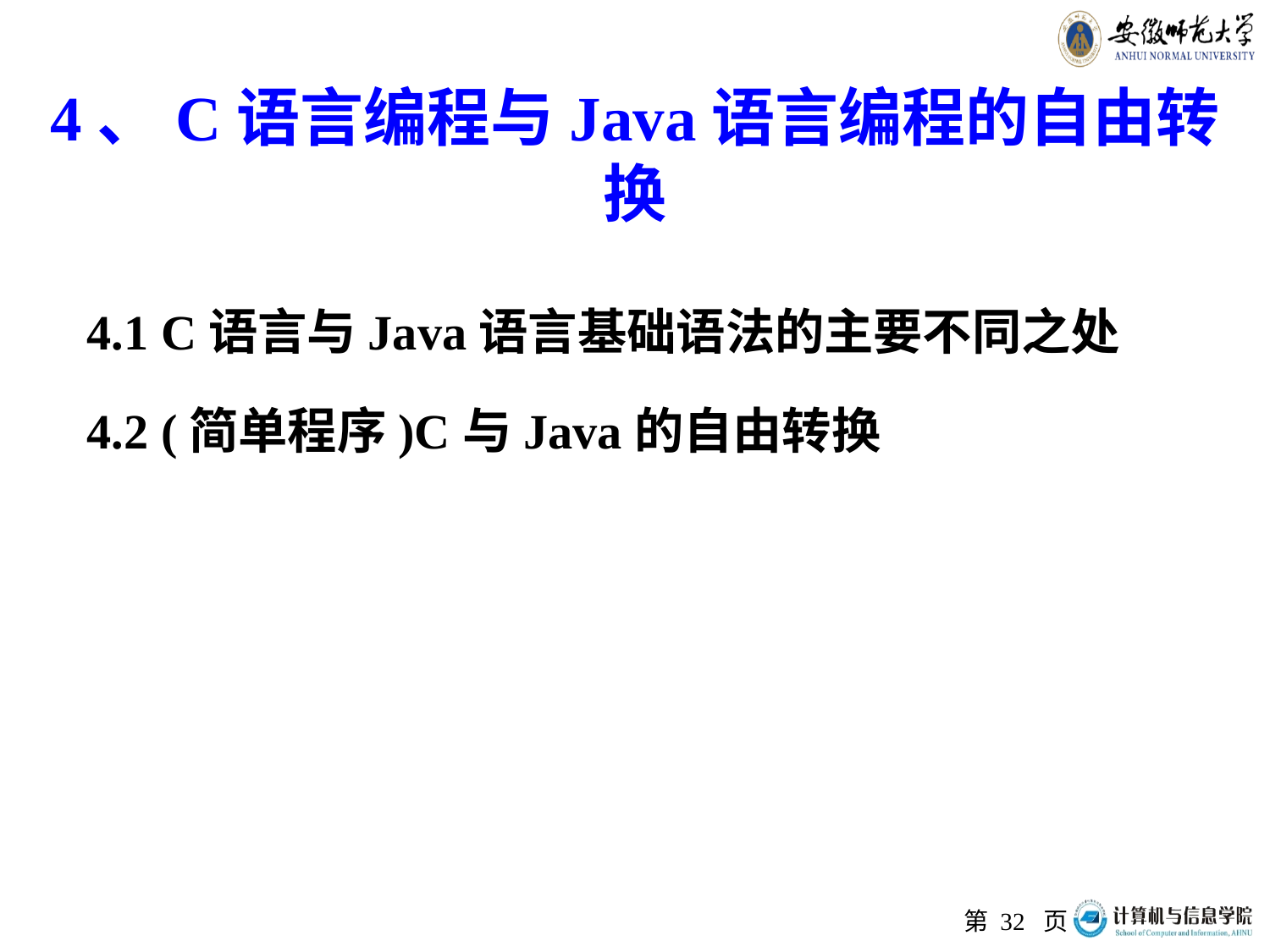

# 4、C语言编程与Java语言编程的自由转换
4.1 C语言与Java语言基础语法的主要不同之处
4.2 (简单程序)C与Java的自由转换
第 32  页